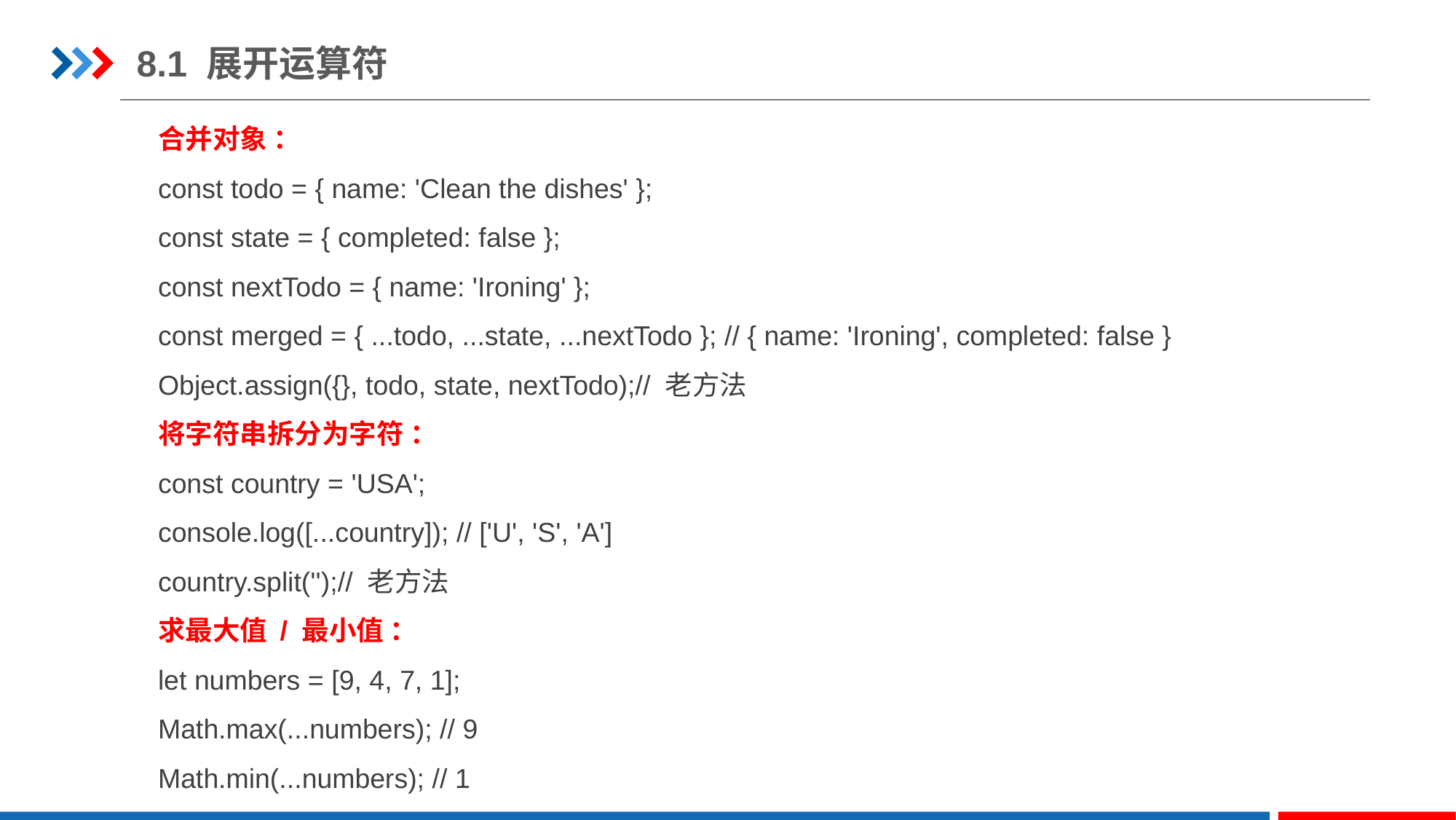

8.1 展开运算符
合并对象 ：
const todo = { name: 'Clean the dishes' };
const state = { completed: false };
const nextTodo = { name: 'Ironing' };
const merged = { ...todo, ...state, ...nextTodo }; // { name: 'Ironing', completed: false }
Object.assign({}, todo, state, nextTodo);// 老方法
将字符串拆分为字符 ：
const country = 'USA';
console.log([...country]); // ['U', 'S', 'A']
country.split('');// 老方法
求最大值 / 最小值 ：
let numbers = [9, 4, 7, 1];
Math.max(...numbers); // 9
Math.min(...numbers); // 1